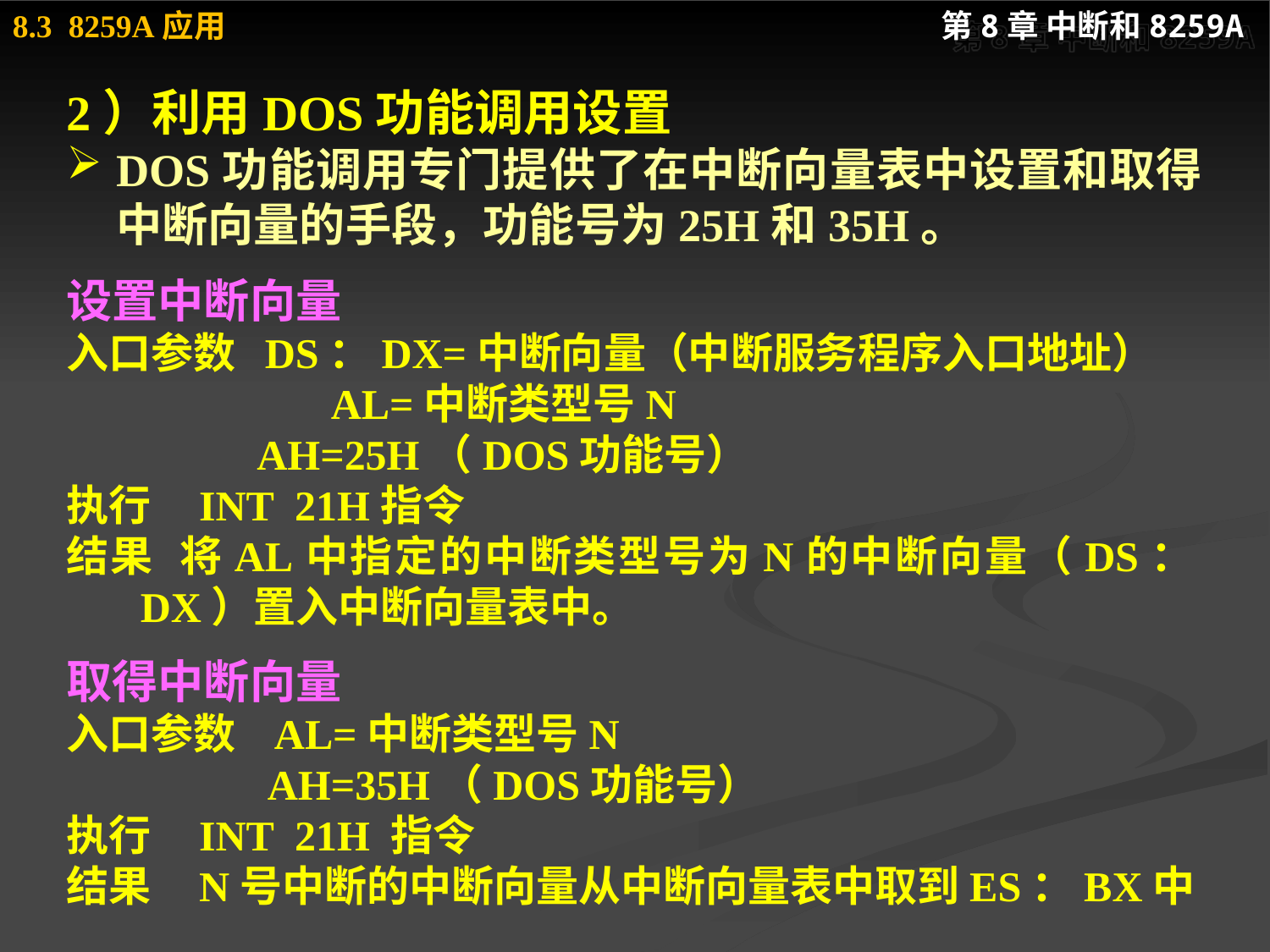

2）利用DOS功能调用设置
DOS功能调用专门提供了在中断向量表中设置和取得中断向量的手段，功能号为25H和35H。
设置中断向量
入口参数  DS：DX=中断向量（中断服务程序入口地址）
          	      AL=中断类型号N
                  AH=25H（DOS功能号）
执行    INT  21H指令
结果  将AL中指定的中断类型号为N的中断向量（DS：DX）置入中断向量表中。
取得中断向量
入口参数   AL=中断类型号N
                   AH=35H（DOS功能号）
执行    INT  21H 指令
结果    N号中断的中断向量从中断向量表中取到ES：BX中